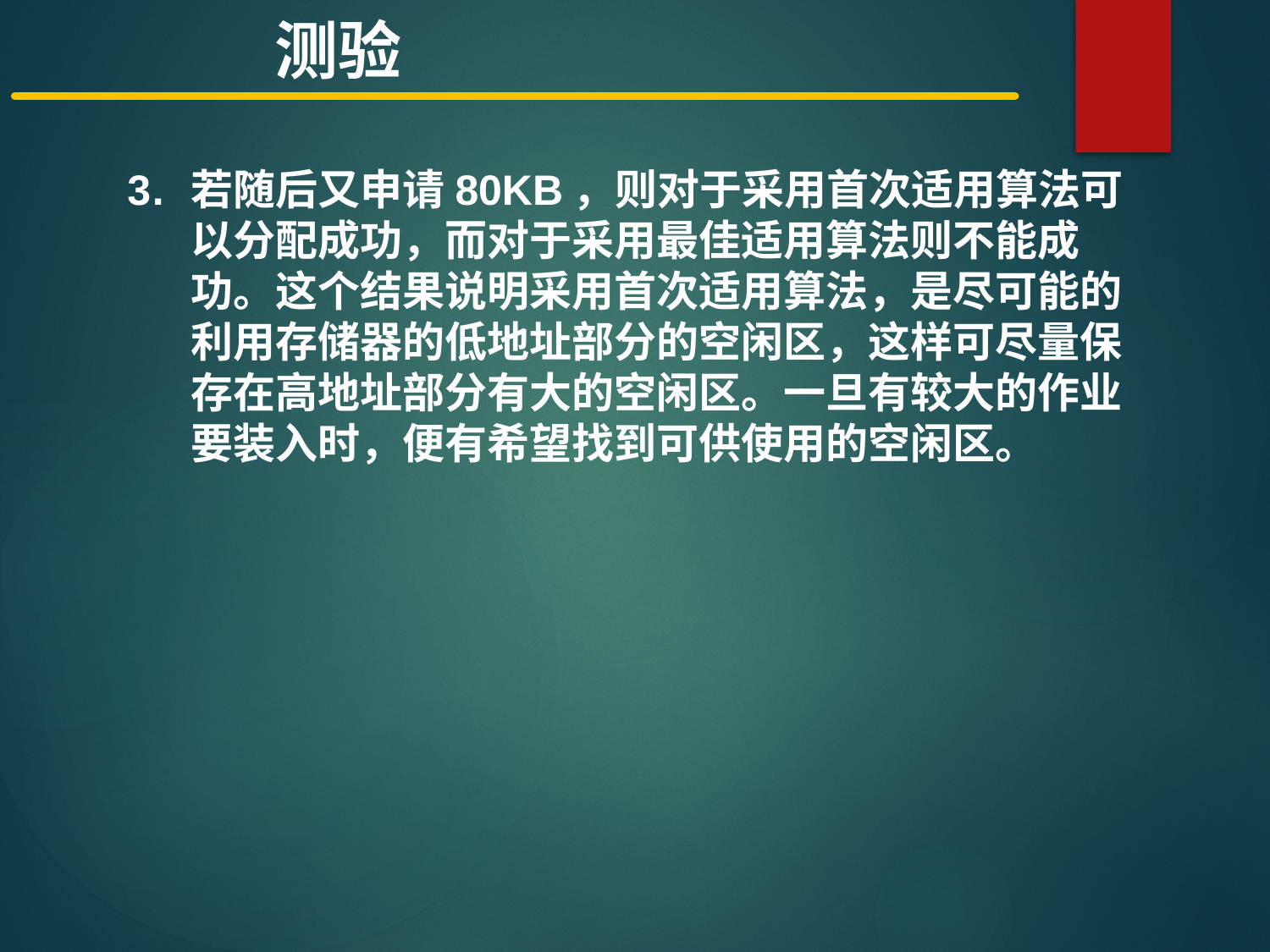

测验
若随后又申请80KB，则对于采用首次适用算法可以分配成功，而对于采用最佳适用算法则不能成功。这个结果说明采用首次适用算法，是尽可能的利用存储器的低地址部分的空闲区，这样可尽量保存在高地址部分有大的空闲区。一旦有较大的作业要装入时，便有希望找到可供使用的空闲区。